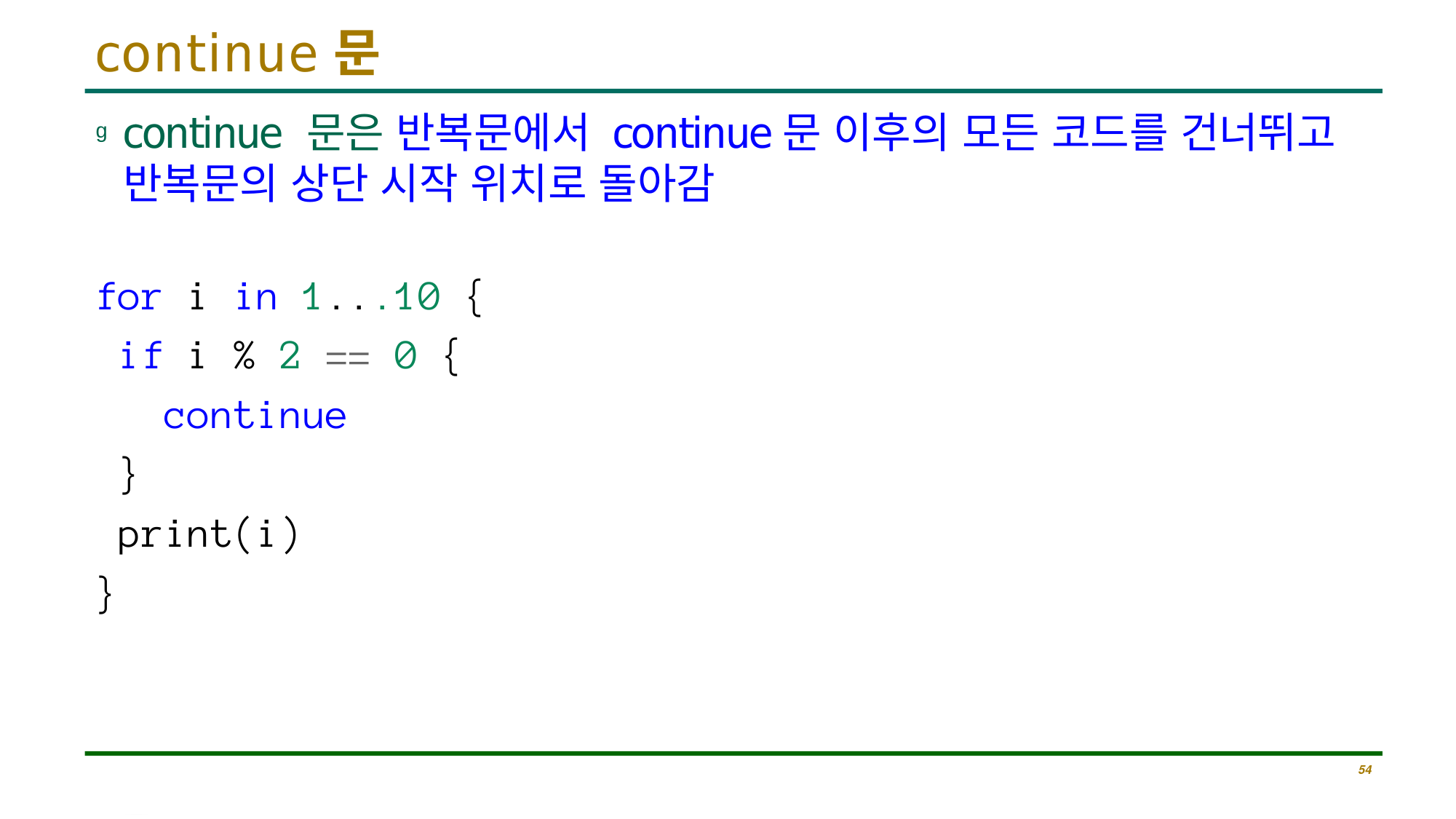

# continue문
continue 문은 반복문에서 continue문 이후의 모든 코드를 건너뛰고 반복문의 상단 시작 위치로 돌아감

for i in 1...10 {
 if i % 2 == 0 {
   continue
 }
 print(i)
}